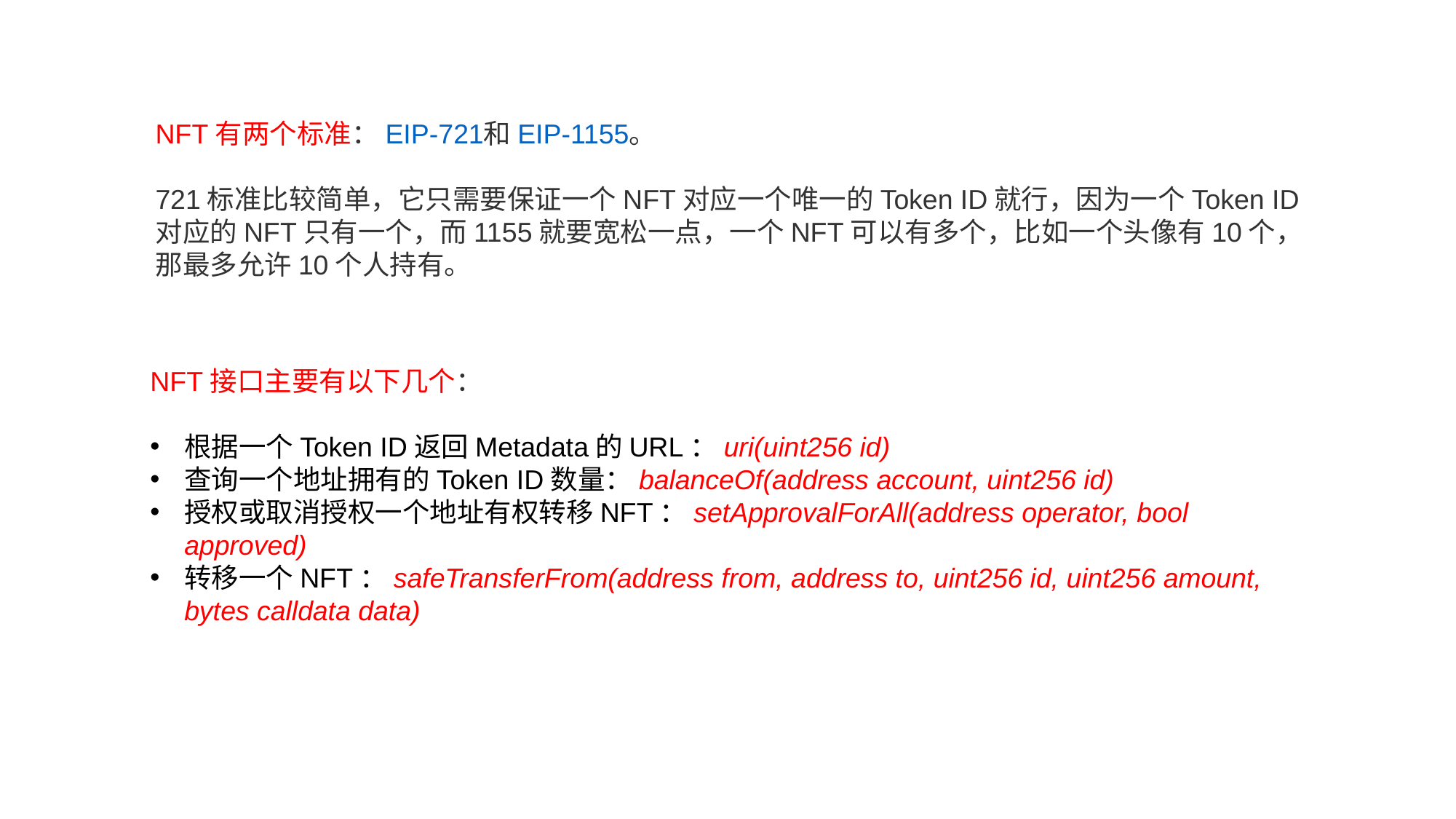

NFT有两个标准：EIP-721和EIP-1155。

721标准比较简单，它只需要保证一个NFT对应一个唯一的Token ID就行，因为一个Token ID对应的NFT只有一个，而1155就要宽松一点，一个NFT可以有多个，比如一个头像有10个，那最多允许10个人持有。
NFT接口主要有以下几个：

根据一个Token ID返回Metadata的URL：uri(uint256 id)
查询一个地址拥有的Token ID数量：balanceOf(address account, uint256 id)
授权或取消授权一个地址有权转移NFT：setApprovalForAll(address operator, bool approved)
转移一个NFT：safeTransferFrom(address from, address to, uint256 id, uint256 amount, bytes calldata data)